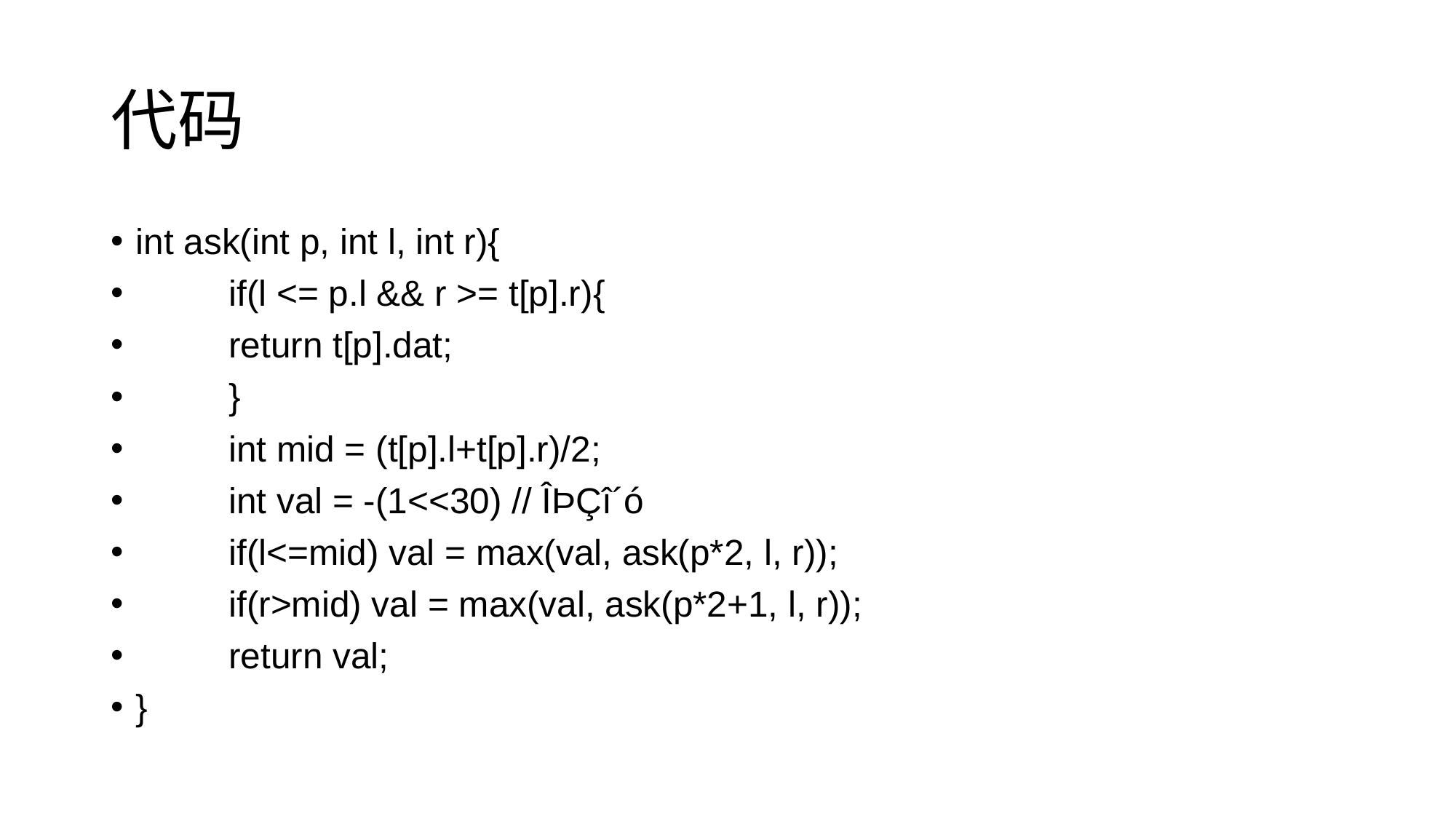

# 代码
int ask(int p, int l, int r){
	if(l <= p.l && r >= t[p].r){
		return t[p].dat;
	}
	int mid = (t[p].l+t[p].r)/2;
	int val = -(1<<30) // ÎÞÇî´ó
	if(l<=mid) val = max(val, ask(p*2, l, r));
	if(r>mid) val = max(val, ask(p*2+1, l, r));
	return val;
}